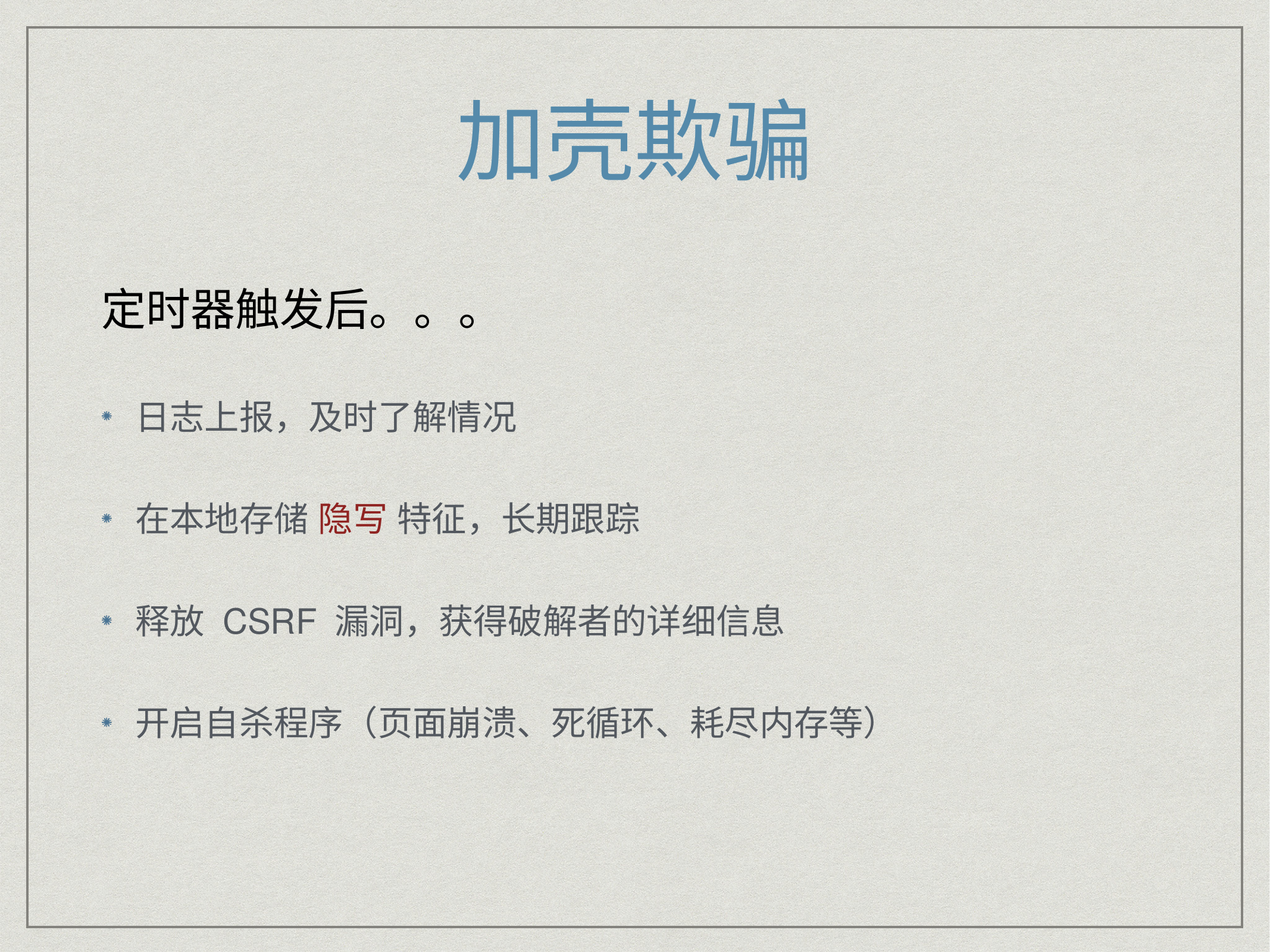

# 加壳欺骗
定时器触发后。。。
日志上报，及时了解情况
在本地存储 隐写 特征，长期跟踪
释放 CSRF 漏洞，获得破解者的详细信息
开启自杀程序（页面崩溃、死循环、耗尽内存等）